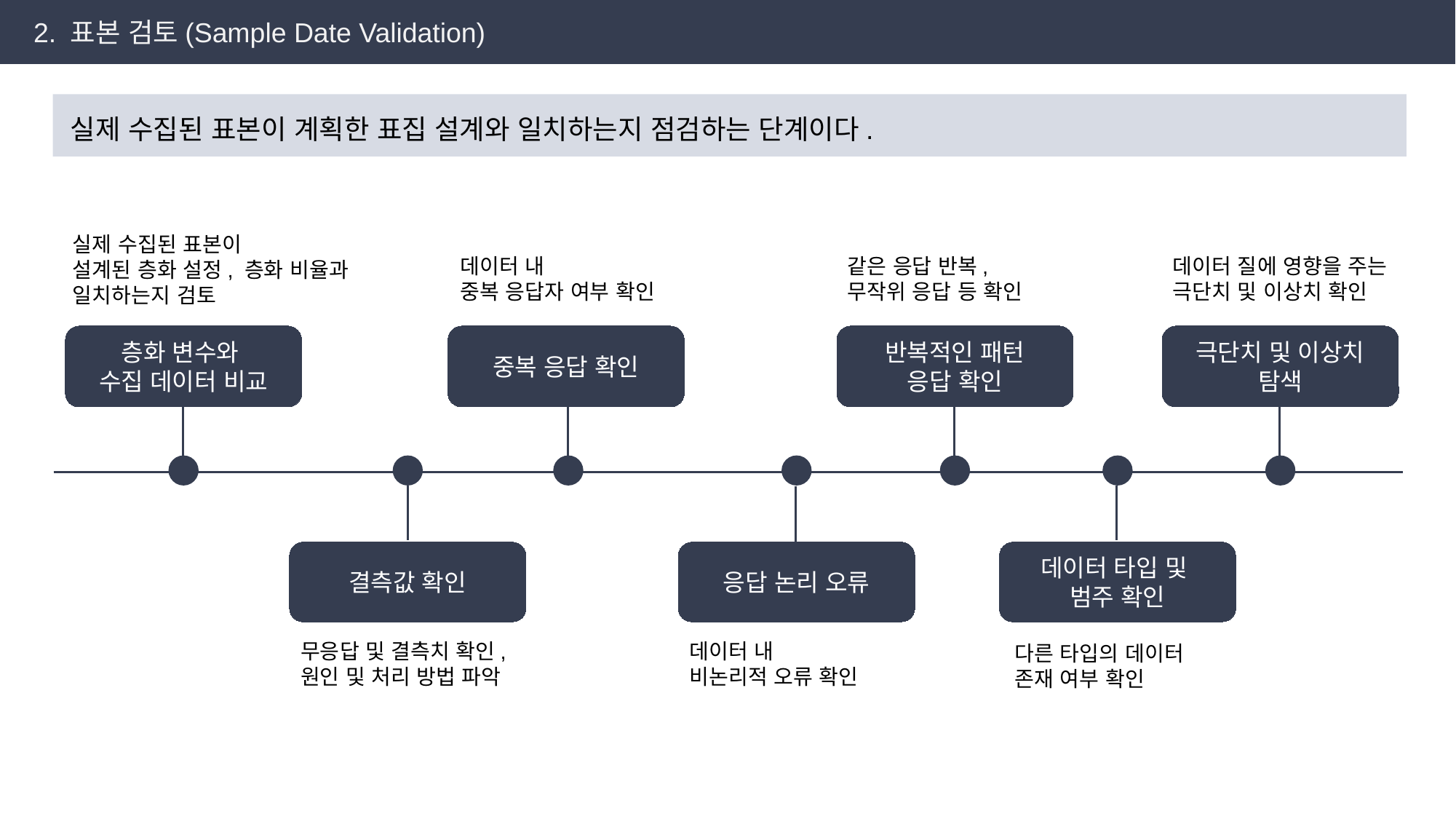

2. 표본 검토(Sample Date Validation)

실제 수집된 표본이 계획한 표집 설계와 일치하는지 점검하는 단계이다.
실제 수집된 표본이
설계된 층화 설정, 층화 비율과
일치하는지 검토
층화 변수와
수집 데이터 비교

데이터 내
중복 응답자 여부 확인
중복 응답 확인

같은 응답 반복,
무작위 응답 등 확인
반복적인 패턴
응답 확인

데이터 질에 영향을 주는 극단치 및 이상치 확인
극단치 및 이상치
탐색

결측값 확인
무응답 및 결측치 확인, 원인 및 처리 방법 파악

응답 논리 오류
데이터 내
비논리적 오류 확인

데이터 타입 및
범주 확인
다른 타입의 데이터
존재 여부 확인